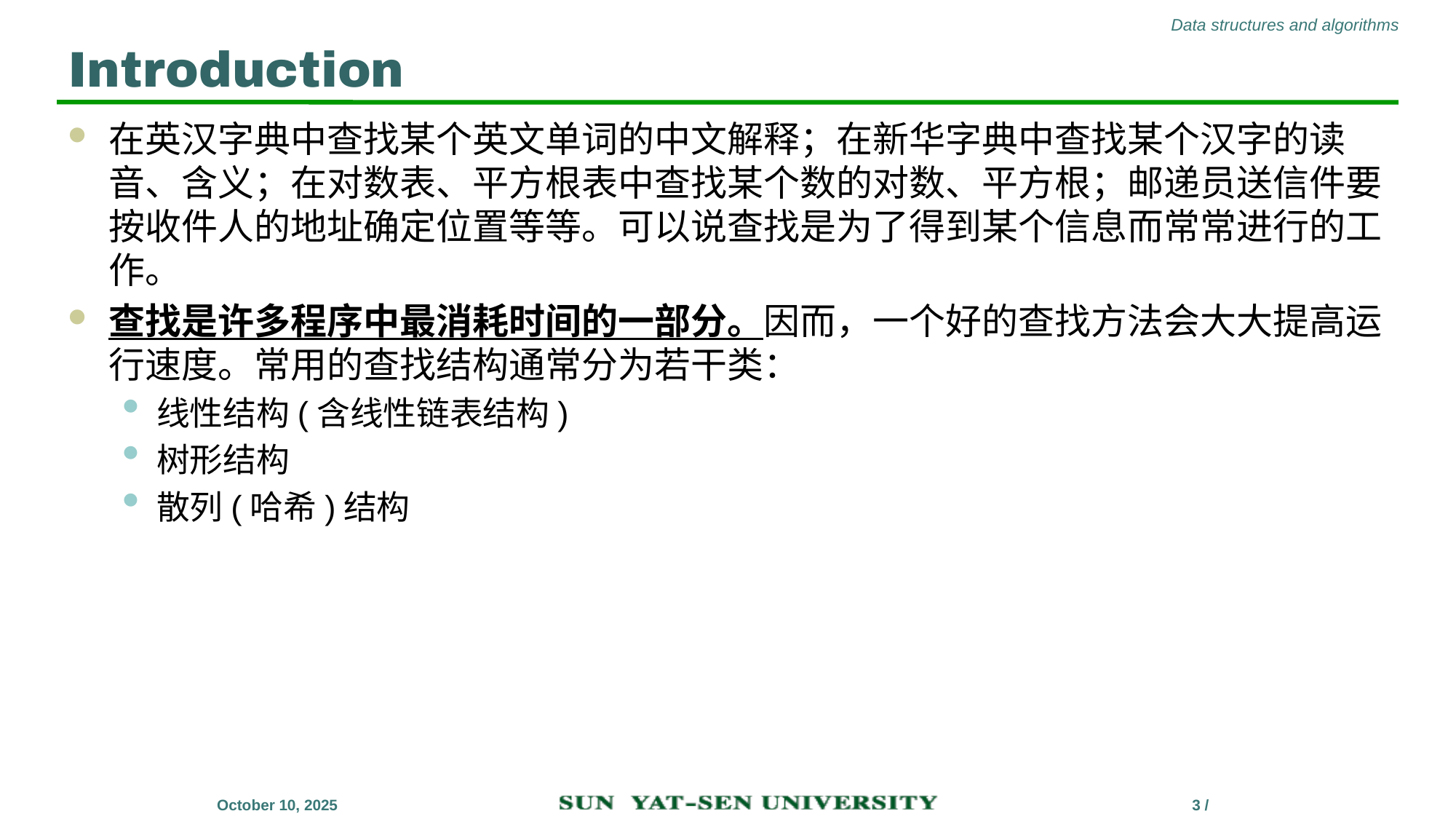

# Introduction
在英汉字典中查找某个英文单词的中文解释；在新华字典中查找某个汉字的读音、含义；在对数表、平方根表中查找某个数的对数、平方根；邮递员送信件要按收件人的地址确定位置等等。可以说查找是为了得到某个信息而常常进行的工作。
查找是许多程序中最消耗时间的一部分。因而，一个好的查找方法会大大提高运行速度。常用的查找结构通常分为若干类：
线性结构(含线性链表结构)
树形结构
散列(哈希)结构